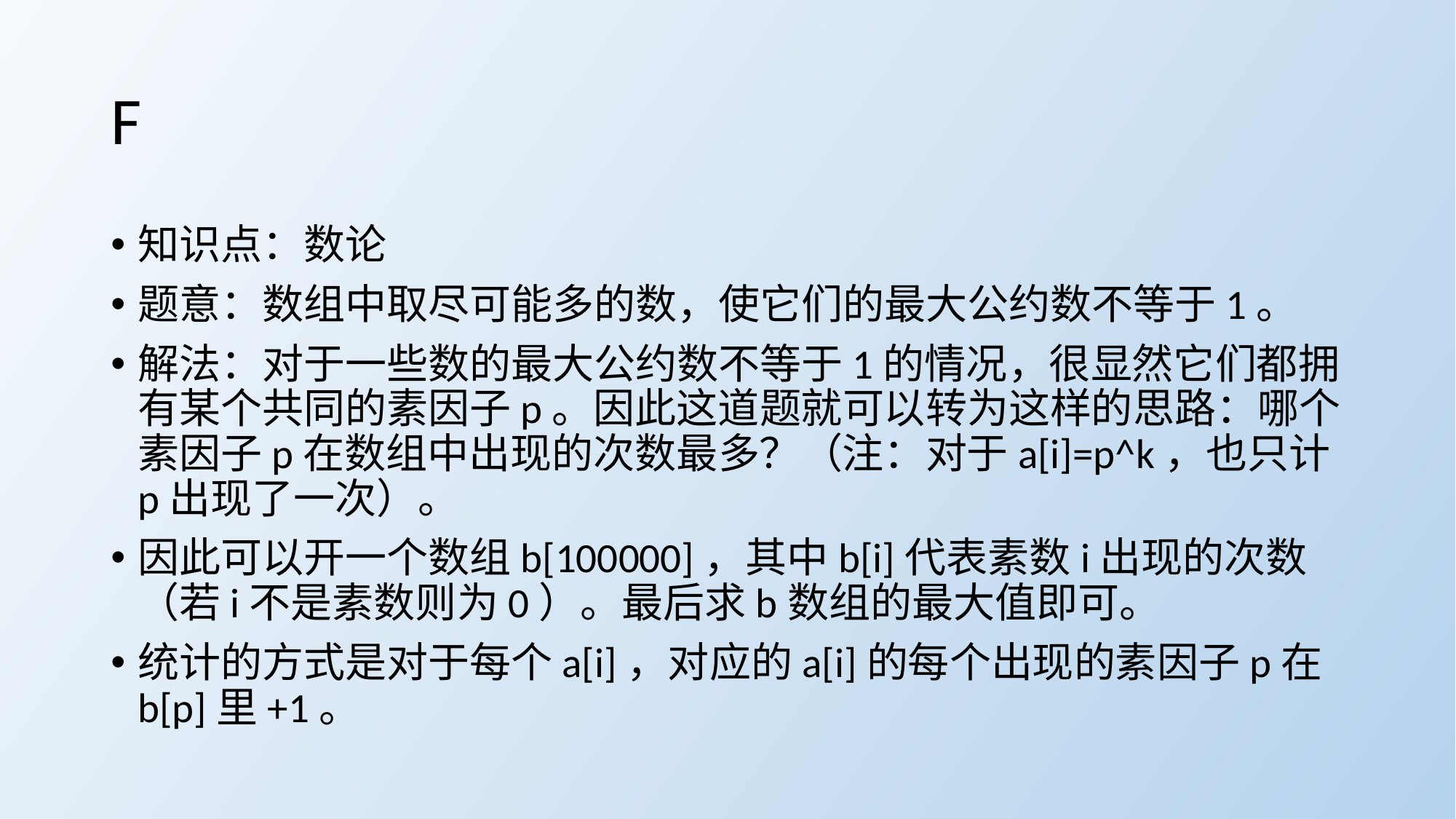

# F
知识点：数论
题意：数组中取尽可能多的数，使它们的最大公约数不等于1。
解法：对于一些数的最大公约数不等于1的情况，很显然它们都拥有某个共同的素因子p。因此这道题就可以转为这样的思路：哪个素因子p在数组中出现的次数最多？（注：对于a[i]=p^k，也只计p出现了一次）。
因此可以开一个数组b[100000]，其中b[i]代表素数i出现的次数（若i不是素数则为0）。最后求b数组的最大值即可。
统计的方式是对于每个a[i]，对应的a[i]的每个出现的素因子p在b[p]里+1。